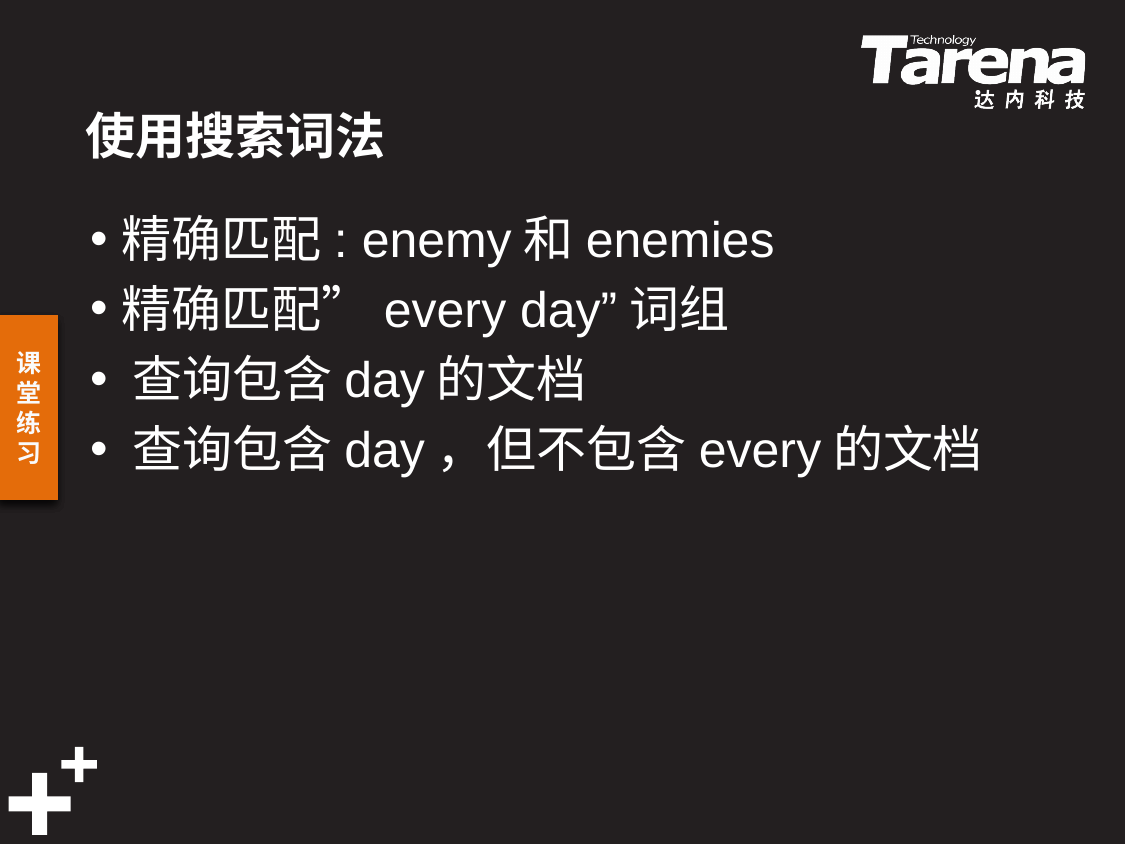

# 使用搜索词法
精确匹配: enemy和enemies
精确匹配”every day”词组
查询包含day的文档
查询包含day，但不包含every的文档